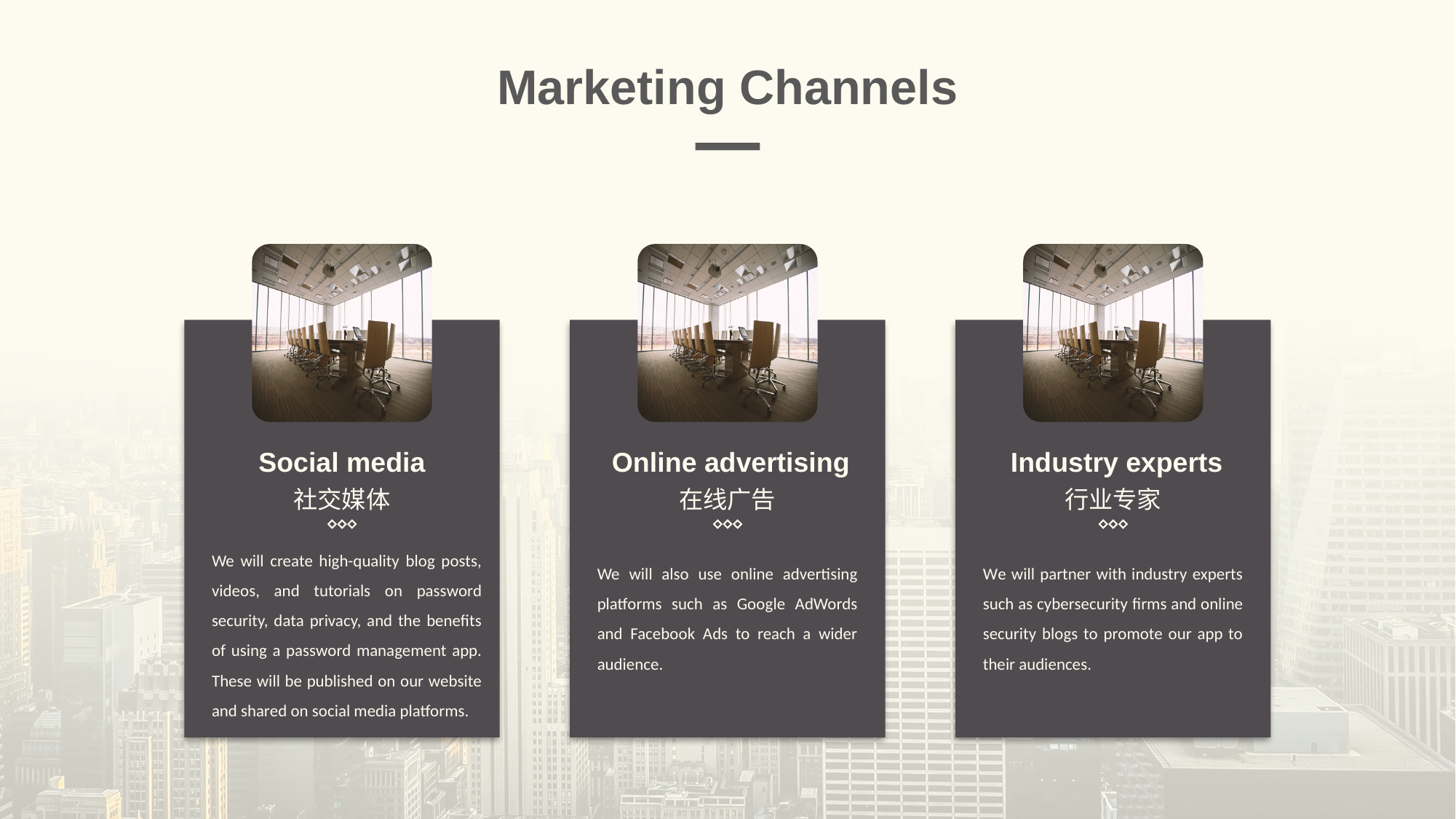

Marketing Channels

Online advertising
Industry experts
Social media
社交媒体
在线广告
行业专家

We will create high-quality blog posts, videos, and tutorials on password security, data privacy, and the benefits of using a password management app. These will be published on our website and shared on social media platforms.
We will also use online advertising platforms such as Google AdWords and Facebook Ads to reach a wider audience.
We will partner with industry experts such as cybersecurity firms and online security blogs to promote our app to their audiences.